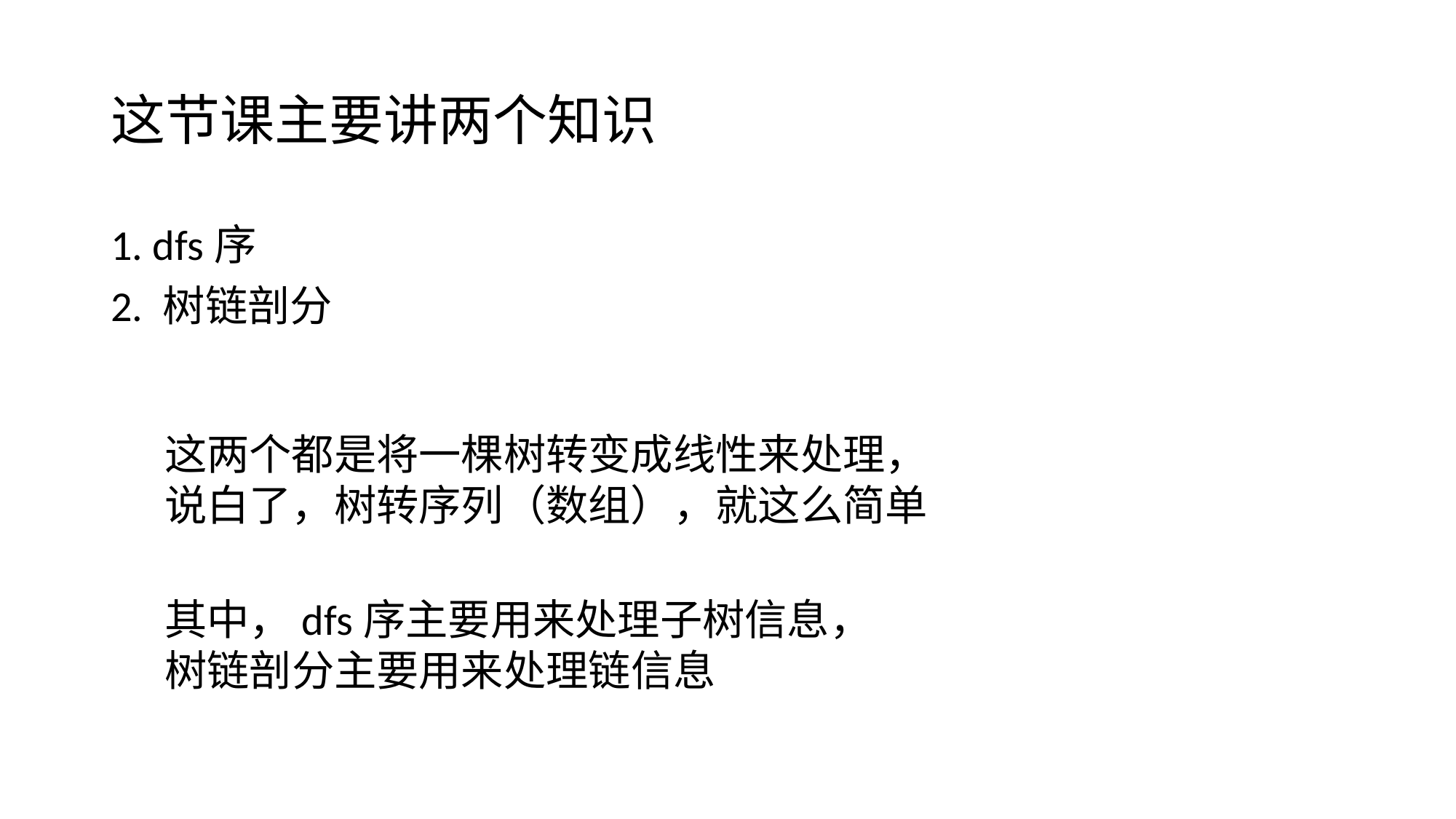

# 这节课主要讲两个知识
1. dfs序
2. 树链剖分
这两个都是将一棵树转变成线性来处理，
说白了，树转序列（数组），就这么简单
其中，dfs序主要用来处理子树信息，
树链剖分主要用来处理链信息